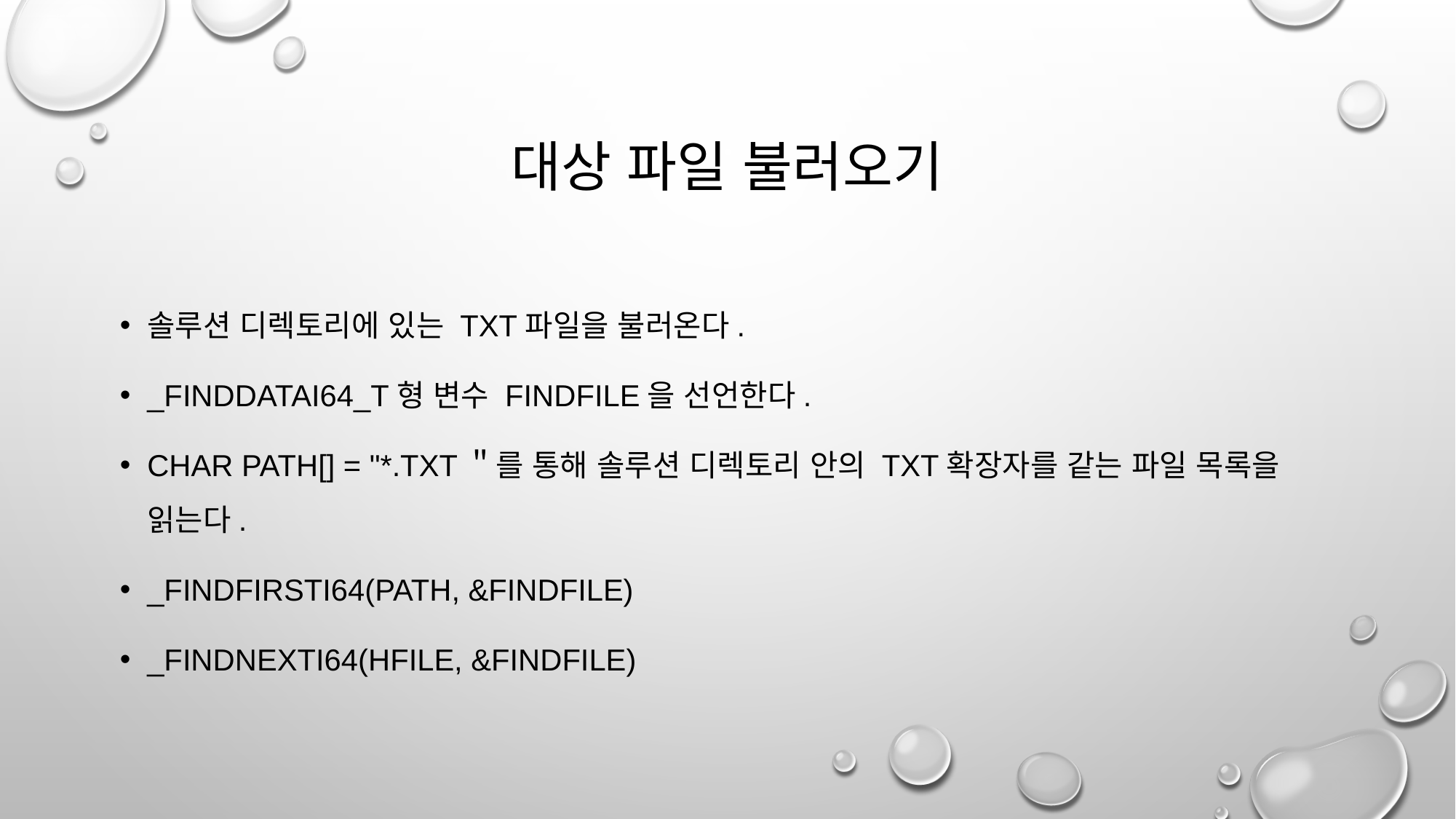

# 대상 파일 불러오기
솔루션 디렉토리에 있는 txt파일을 불러온다.
_finddatai64_t형 변수 findFile을 선언한다.
char path[] = "*.txt＂를 통해 솔루션 디렉토리 안의 txt확장자를 같는 파일 목록을 읽는다.
_findfirsti64(path, &findFile)
_findnexti64(hFile, &findFile)